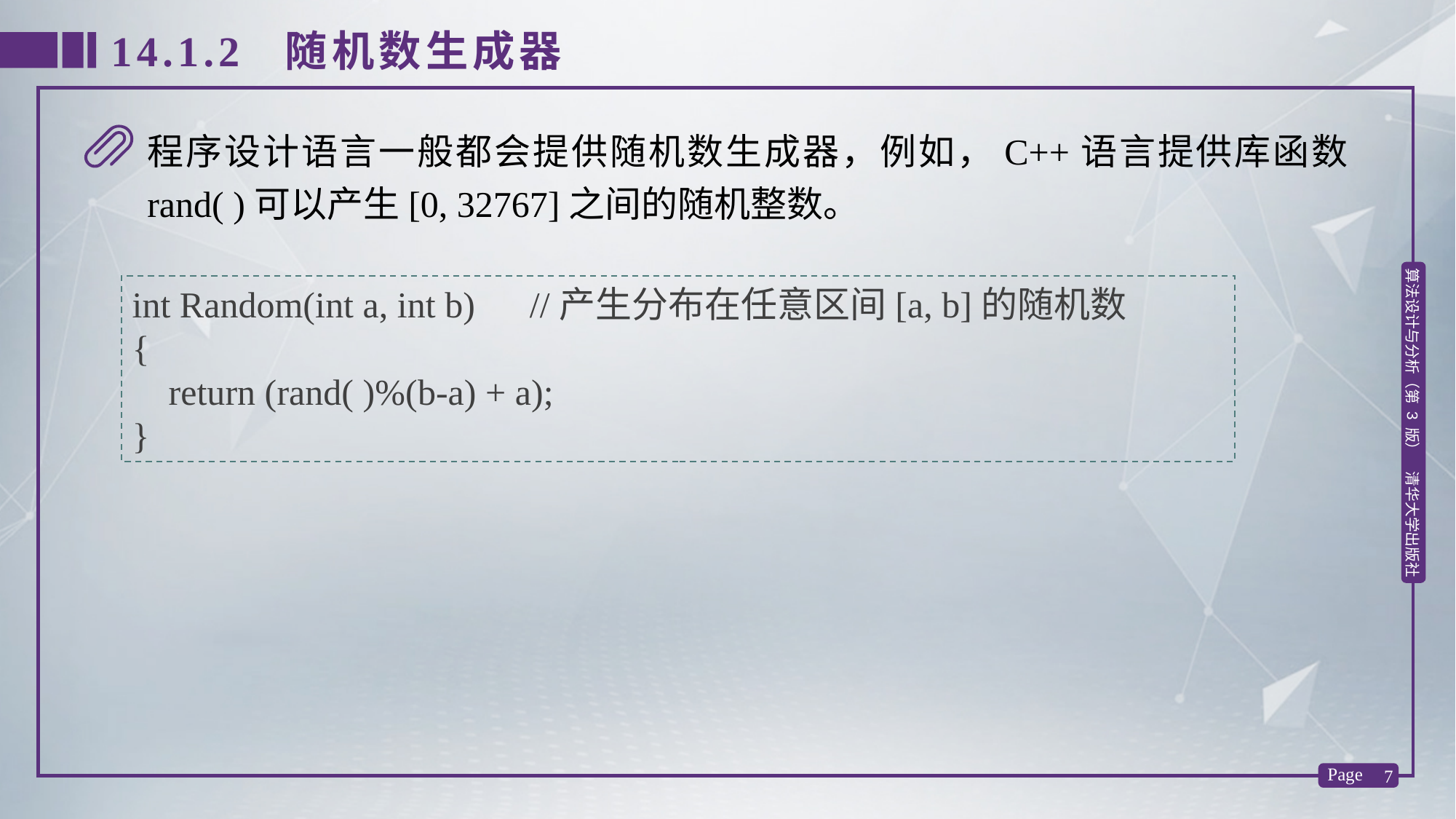

14.1.2  随机数生成器
程序设计语言一般都会提供随机数生成器，例如，C++语言提供库函数rand( )可以产生[0, 32767]之间的随机整数。

int Random(int a, int b)      //产生分布在任意区间[a, b]的随机数
{
    return (rand( )%(b-a) + a);
}